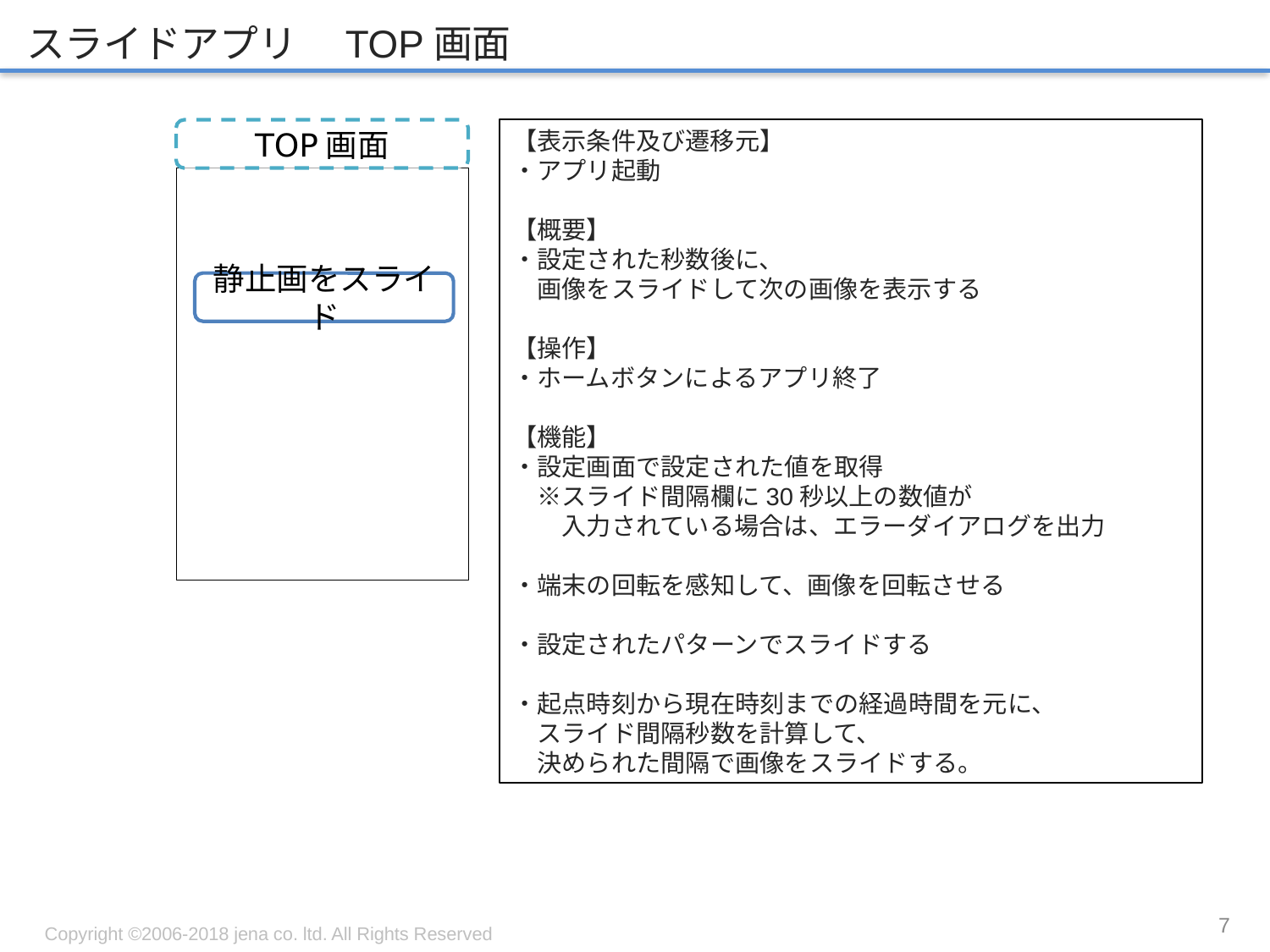

# スライドアプリ　TOP画面
TOP画面

静止画をスライド
【表示条件及び遷移元】
・アプリ起動

【概要】
・設定された秒数後に、
　画像をスライドして次の画像を表示する

【操作】
・ホームボタンによるアプリ終了

【機能】
・設定画面で設定された値を取得
　※スライド間隔欄に30秒以上の数値が
　　入力されている場合は、エラーダイアログを出力

・端末の回転を感知して、画像を回転させる

・設定されたパターンでスライドする

・起点時刻から現在時刻までの経過時間を元に、
　スライド間隔秒数を計算して、
　決められた間隔で画像をスライドする。
7